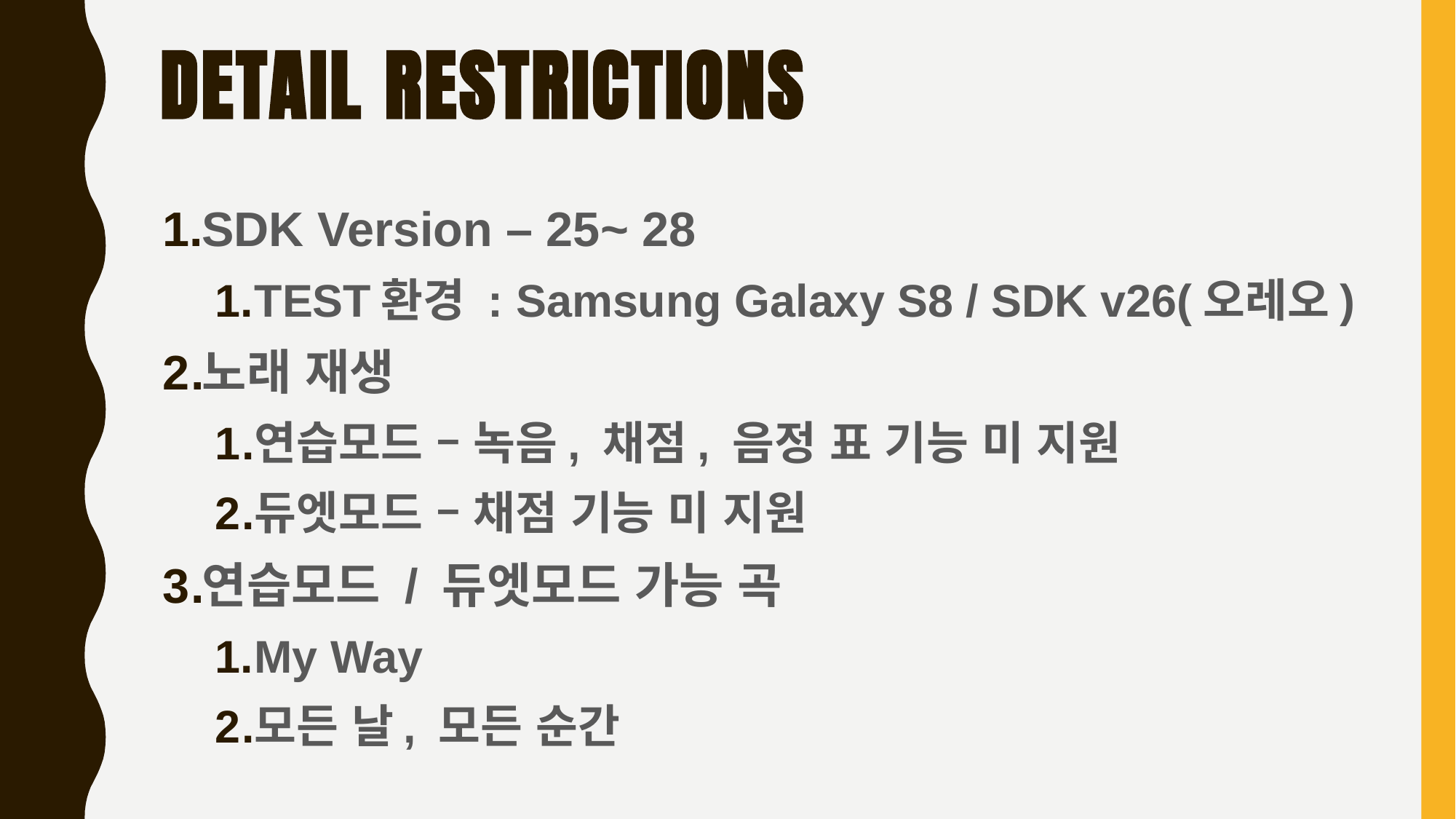

# Detail restrictions
SDK Version – 25~ 28
TEST환경 : Samsung Galaxy S8 / SDK v26(오레오)
노래 재생
연습모드 – 녹음, 채점, 음정 표 기능 미 지원
듀엣모드 – 채점 기능 미 지원
연습모드 / 듀엣모드 가능 곡
My Way
모든 날, 모든 순간